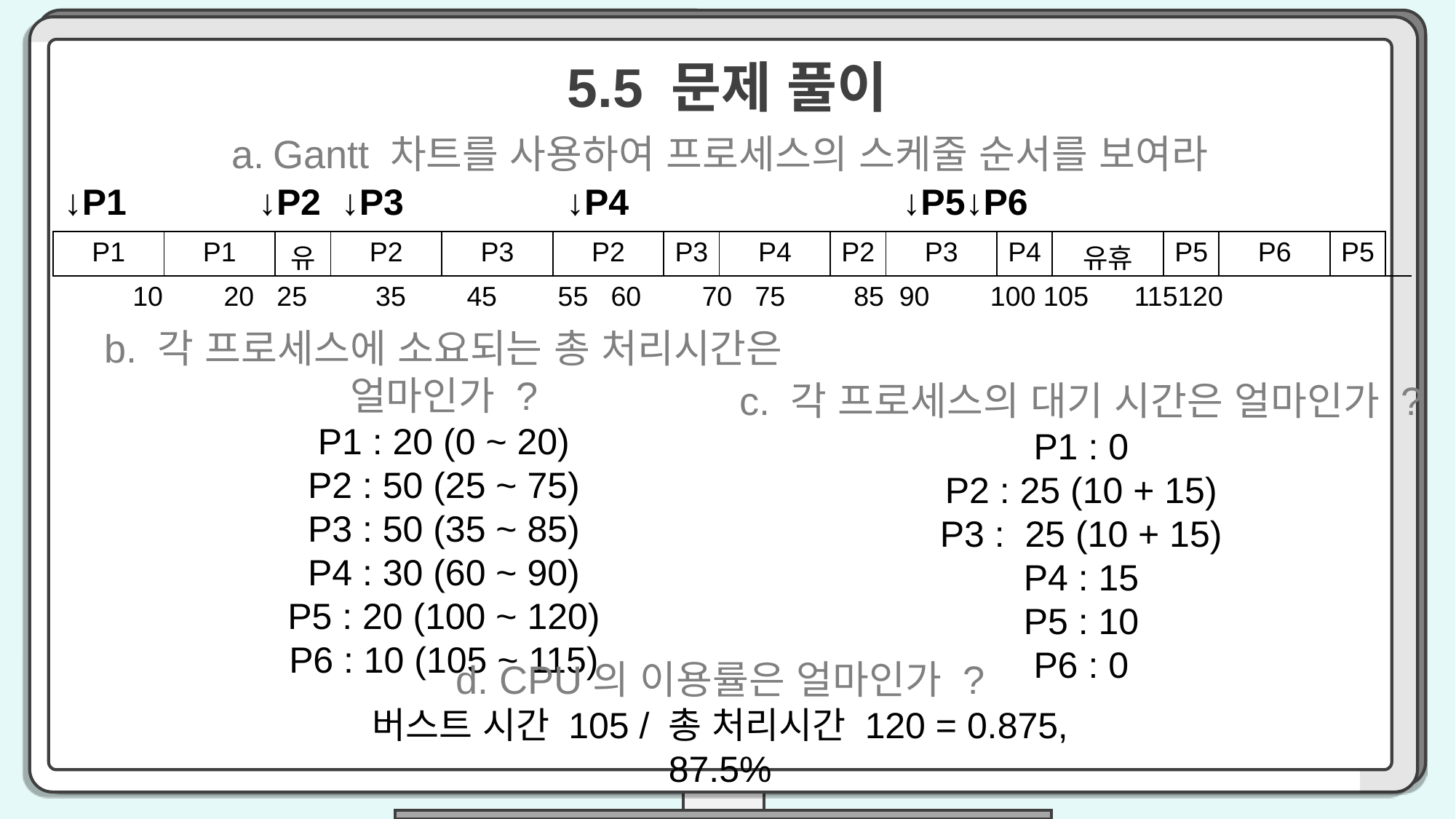

5.5 문제 풀이
Gantt 차트를 사용하여 프로세스의 스케줄 순서를 보여라

| ↓P1 ↓P2 ↓P3 ↓P4 ↓P5↓P6 |  |  |  |  |  |  |  |  |  |  |  |  |  |  |  |
| --- | --- | --- | --- | --- | --- | --- | --- | --- | --- | --- | --- | --- | --- | --- | --- |
| P1 | P1 | 유 | P2 | P3 | P2 | P3 | P4 | P2 | P3 | P4 | 유휴 | P5 | P6 | P5 |  |
| 10 20 25 35 45 55 60 70 75 85 90 100 105 115120 |  |  |  |  |  |  |  |  |  |  |  |  |  |  |  |
b. 각 프로세스에 소요되는 총 처리시간은 얼마인가 ?
P1 : 20 (0 ~ 20)
P2 : 50 (25 ~ 75)
P3 : 50 (35 ~ 85)
P4 : 30 (60 ~ 90)
P5 : 20 (100 ~ 120)
P6 : 10 (105 ~ 115)

c. 각 프로세스의 대기 시간은 얼마인가 ?
P1 : 0
P2 : 25 (10 + 15)
P3 :  25 (10 + 15)
P4 : 15
P5 : 10
P6 : 0
d. CPU의 이용률은 얼마인가 ?
버스트 시간 105 / 총 처리시간 120 = 0.875, 87.5%